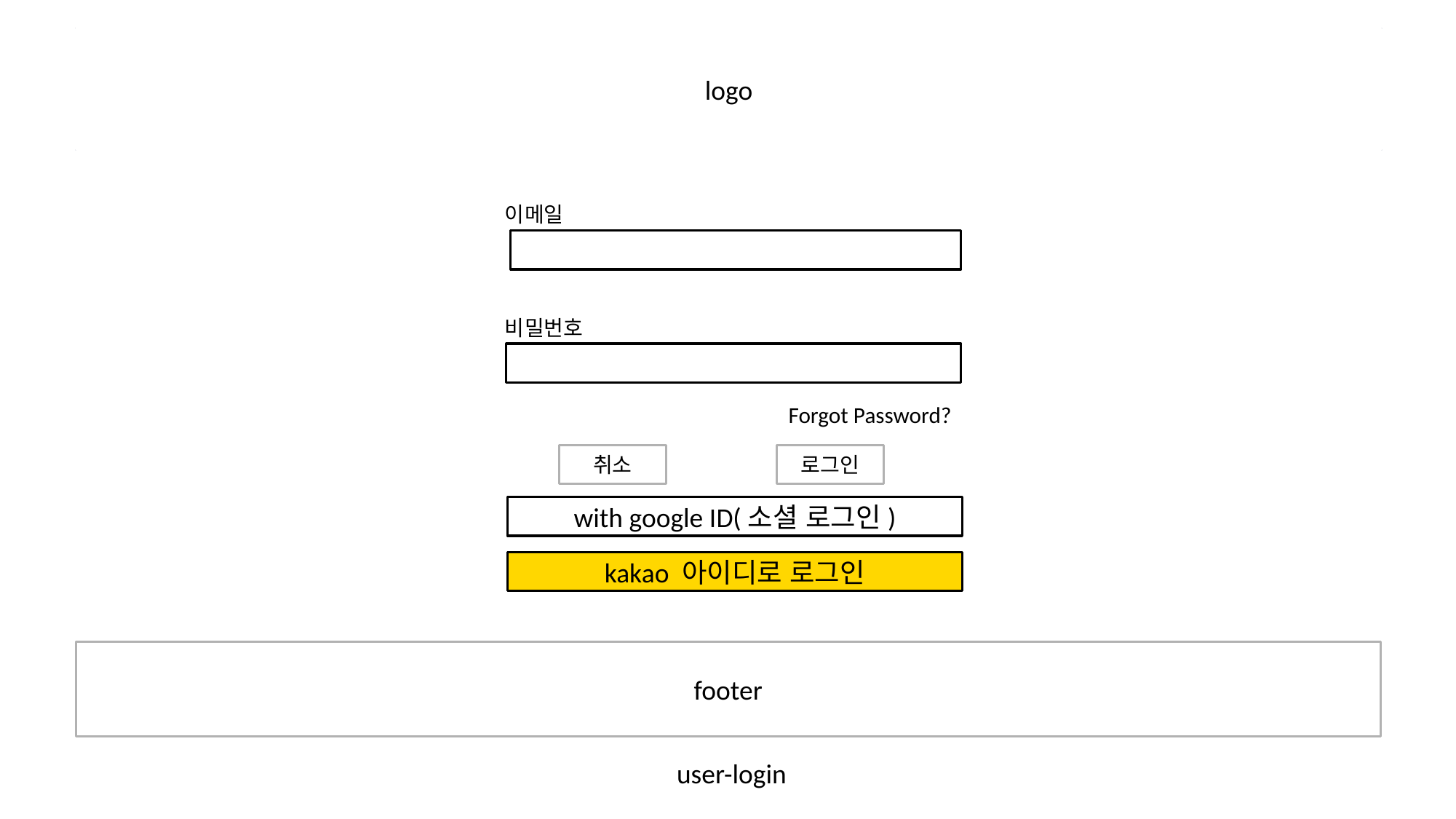

inner
header
logo
이메일

비밀번호

Forgot Password?
취소
로그인
with google ID(소셜 로그인)
kakao 아이디로 로그인
footer
user-login